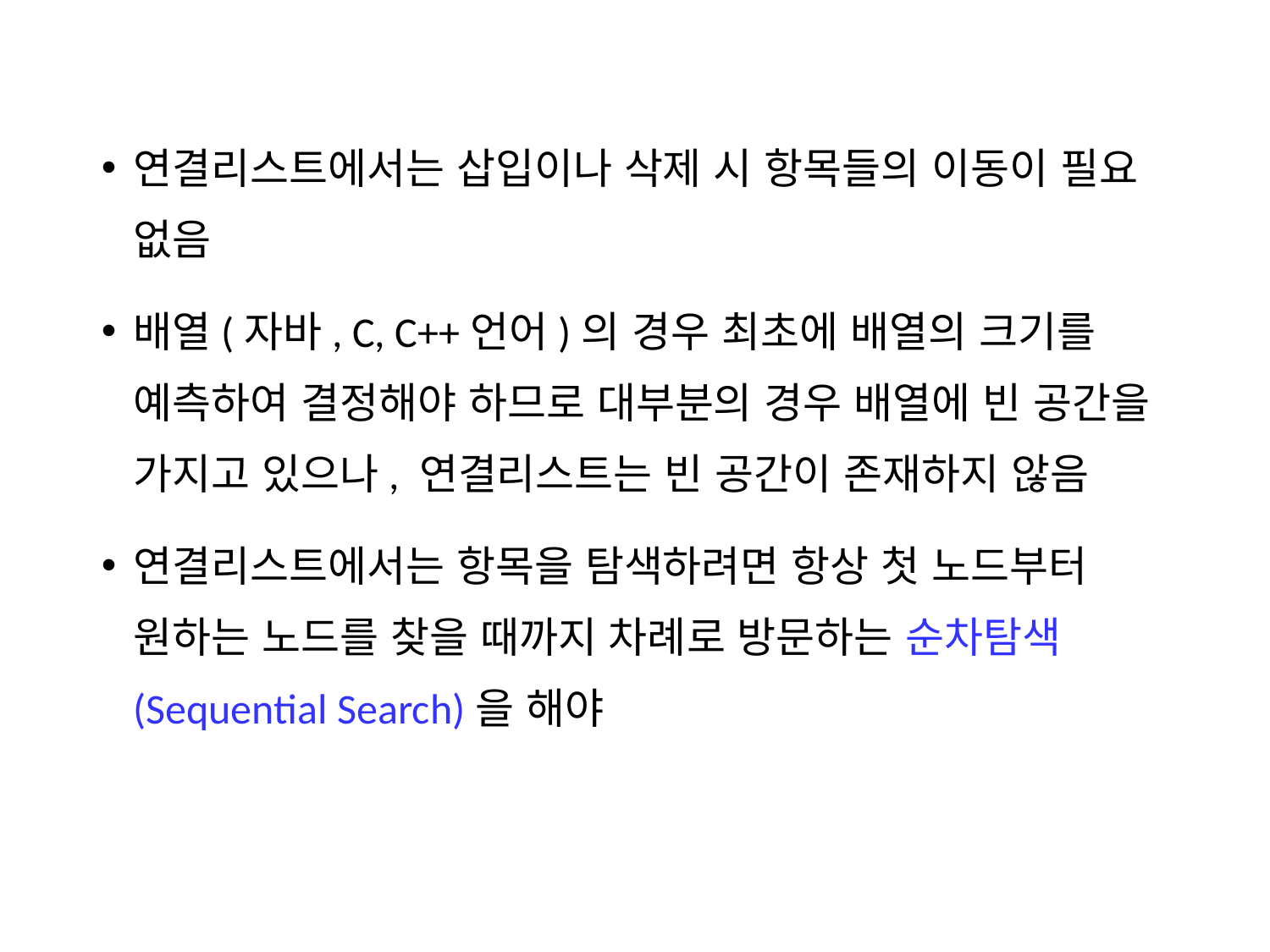

연결리스트에서는 삽입이나 삭제 시 항목들의 이동이 필요 없음
배열(자바, C, C++언어)의 경우 최초에 배열의 크기를 예측하여 결정해야 하므로 대부분의 경우 배열에 빈 공간을 가지고 있으나, 연결리스트는 빈 공간이 존재하지 않음
연결리스트에서는 항목을 탐색하려면 항상 첫 노드부터 원하는 노드를 찾을 때까지 차례로 방문하는 순차탐색(Sequential Search)을 해야